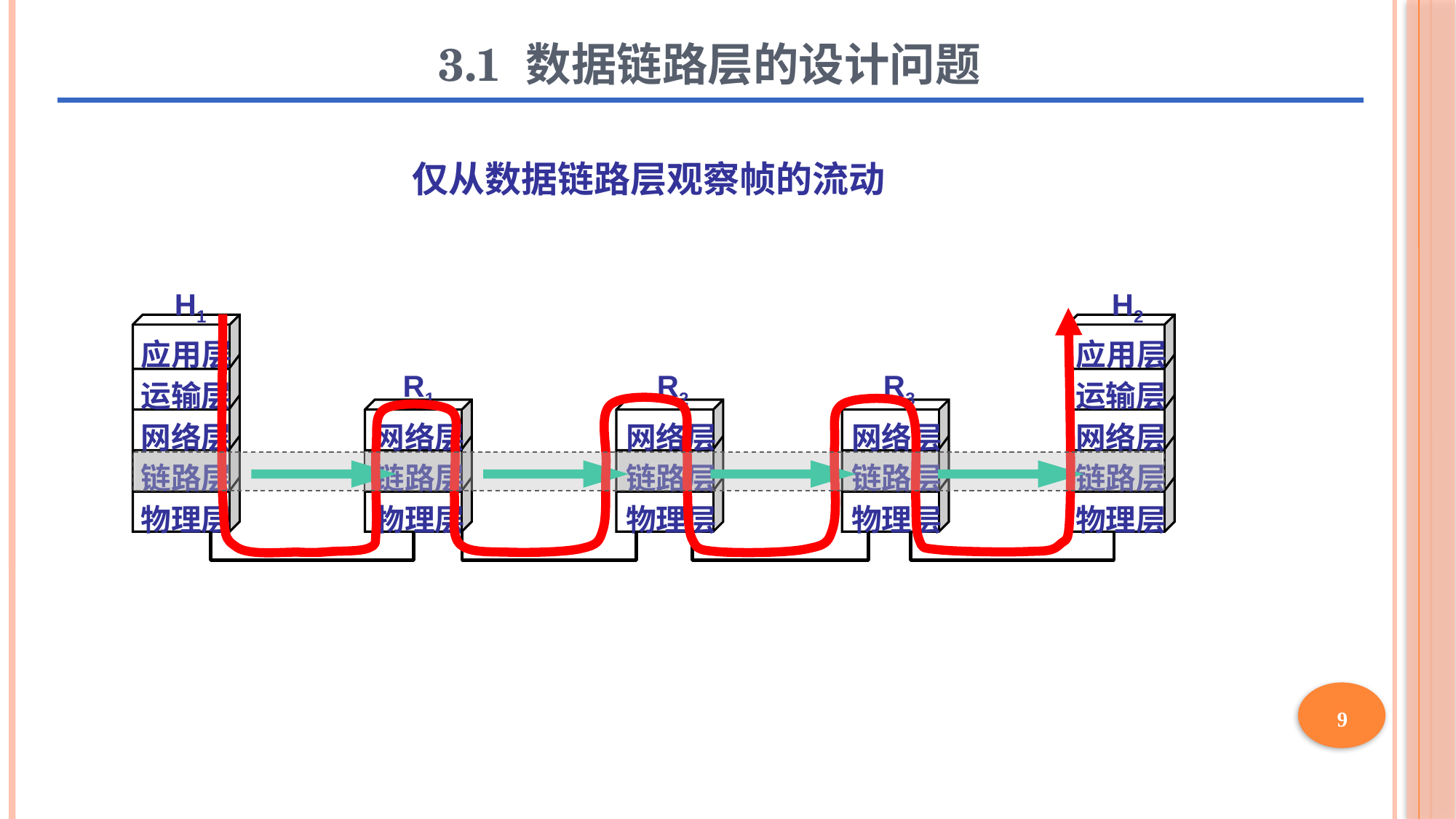

# 3.1 数据链路层的设计问题
仅从数据链路层观察帧的流动
H1
H2

应用层
应用层
R1
R2
R3
运输层
运输层

网络层
网络层
网络层
网络层
网络层

链路层
链路层
链路层
链路层
链路层

物理层
物理层
物理层
物理层
物理层

9